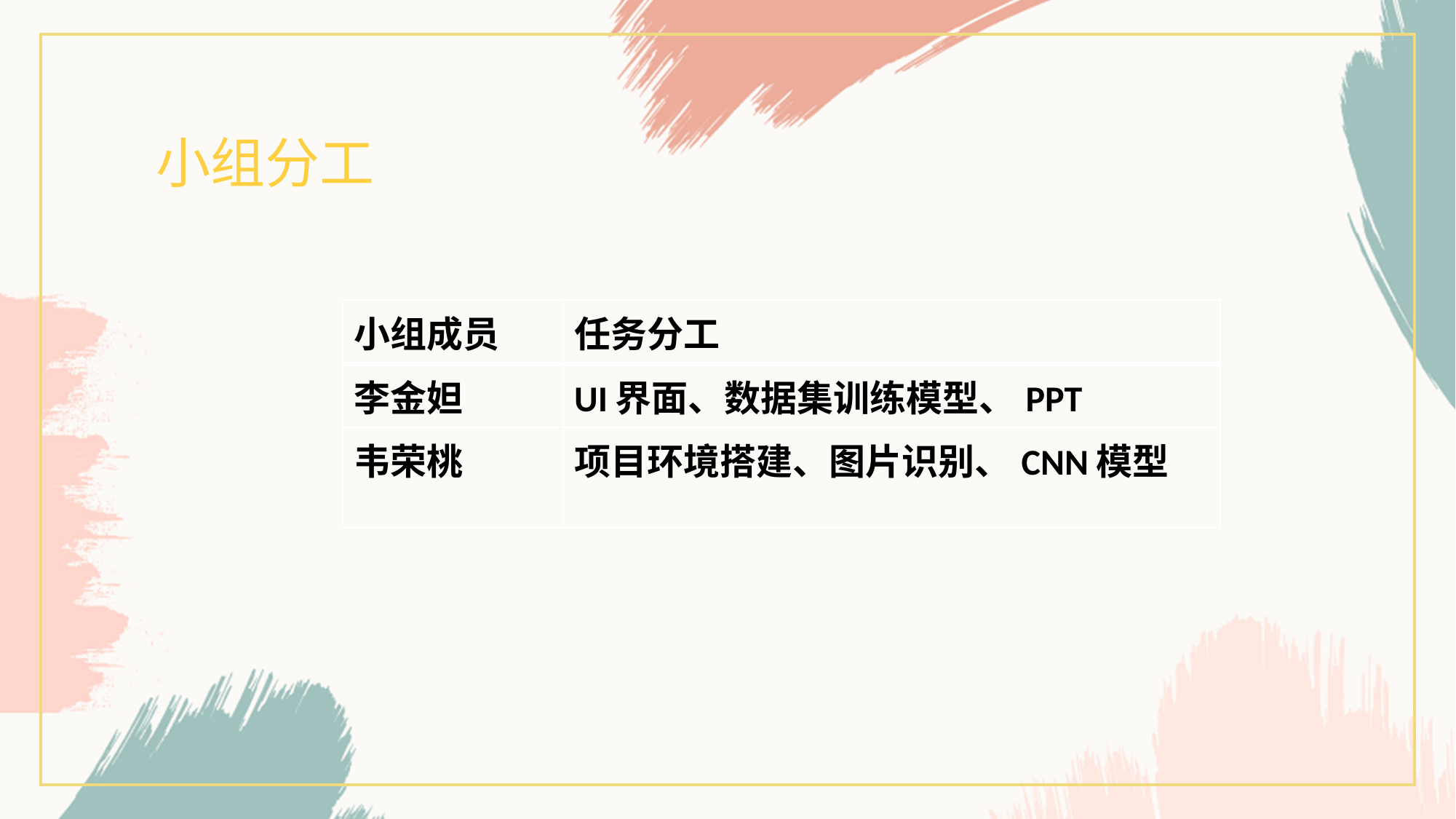

小组分工
| 小组成员 | 任务分工 |
| --- | --- |
| 李金妲 | UI界面、数据集训练模型、PPT |
| 韦荣桃 | 项目环境搭建、图片识别、CNN模型 |